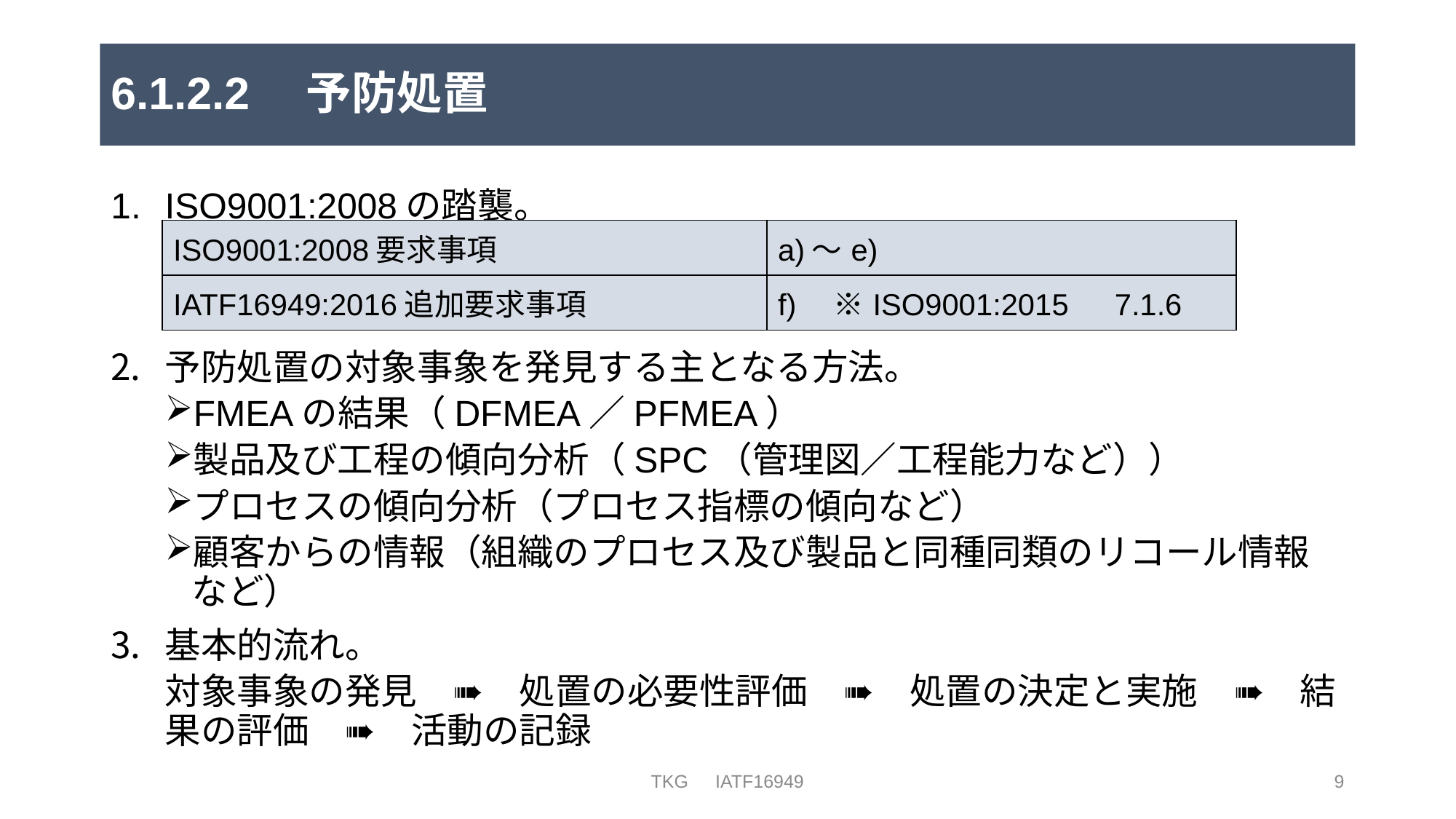

# 6.1.2.2　予防処置
ISO9001:2008の踏襲。

予防処置の対象事象を発見する主となる方法。
FMEAの結果（DFMEA／PFMEA）
製品及び工程の傾向分析（SPC（管理図／工程能力など））
プロセスの傾向分析（プロセス指標の傾向など）
顧客からの情報（組織のプロセス及び製品と同種同類のリコール情報など）
基本的流れ。
対象事象の発見　➠　処置の必要性評価　➠　処置の決定と実施　➠　結果の評価　➠　活動の記録

| ISO9001:2008要求事項 | a)～e) |
| --- | --- |
| IATF16949:2016追加要求事項 | f)　※ISO9001:2015　7.1.6 |
TKG　IATF16949
9